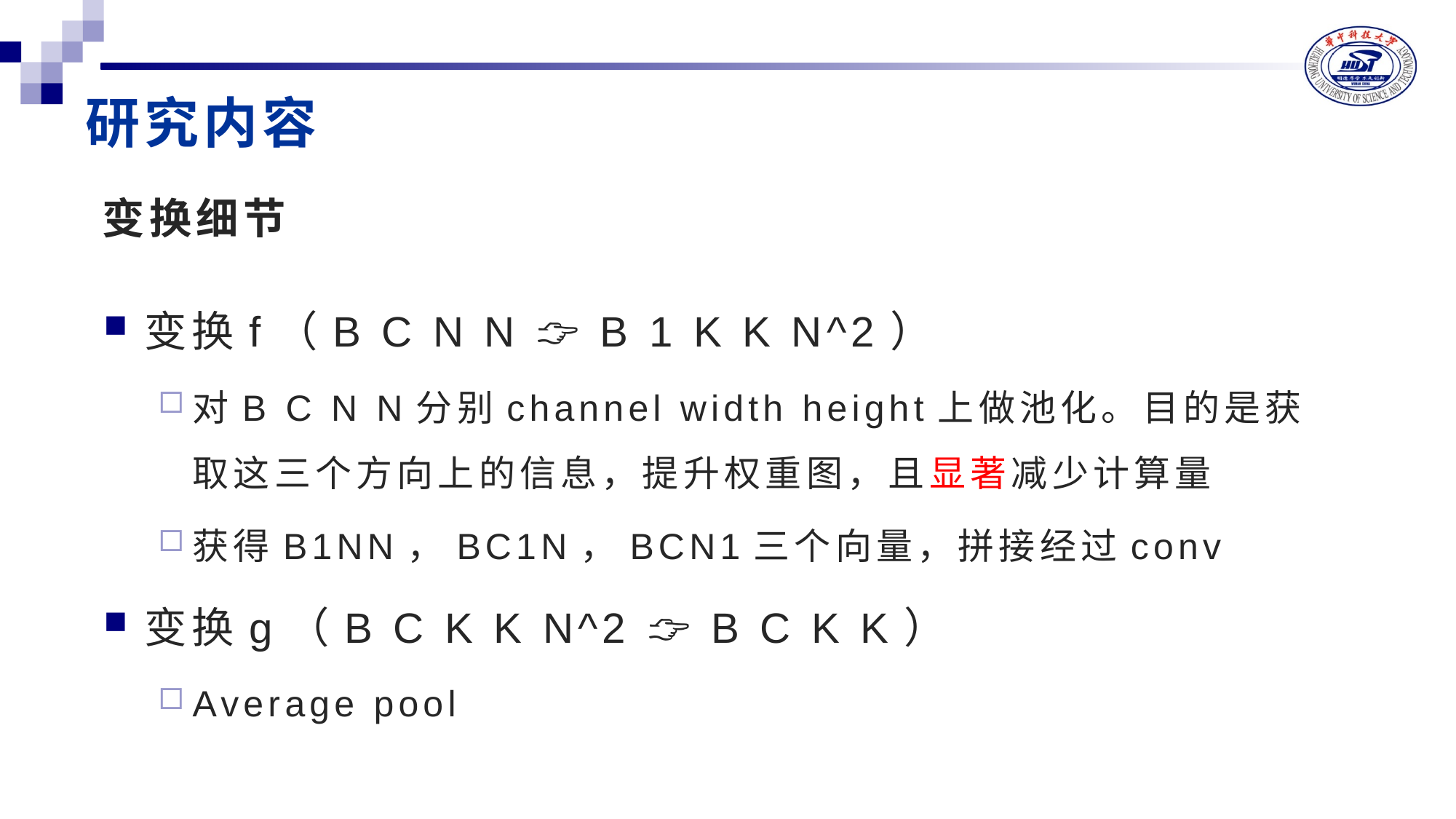

# 研究内容
变换细节
变换f（B C N N 👉 B 1 K K N^2）
对B C N N分别channel width height上做池化。目的是获取这三个方向上的信息，提升权重图，且显著减少计算量
获得B1NN，BC1N，BCN1三个向量，拼接经过conv
变换g（B C K K N^2 👉 B C K K）
Average pool